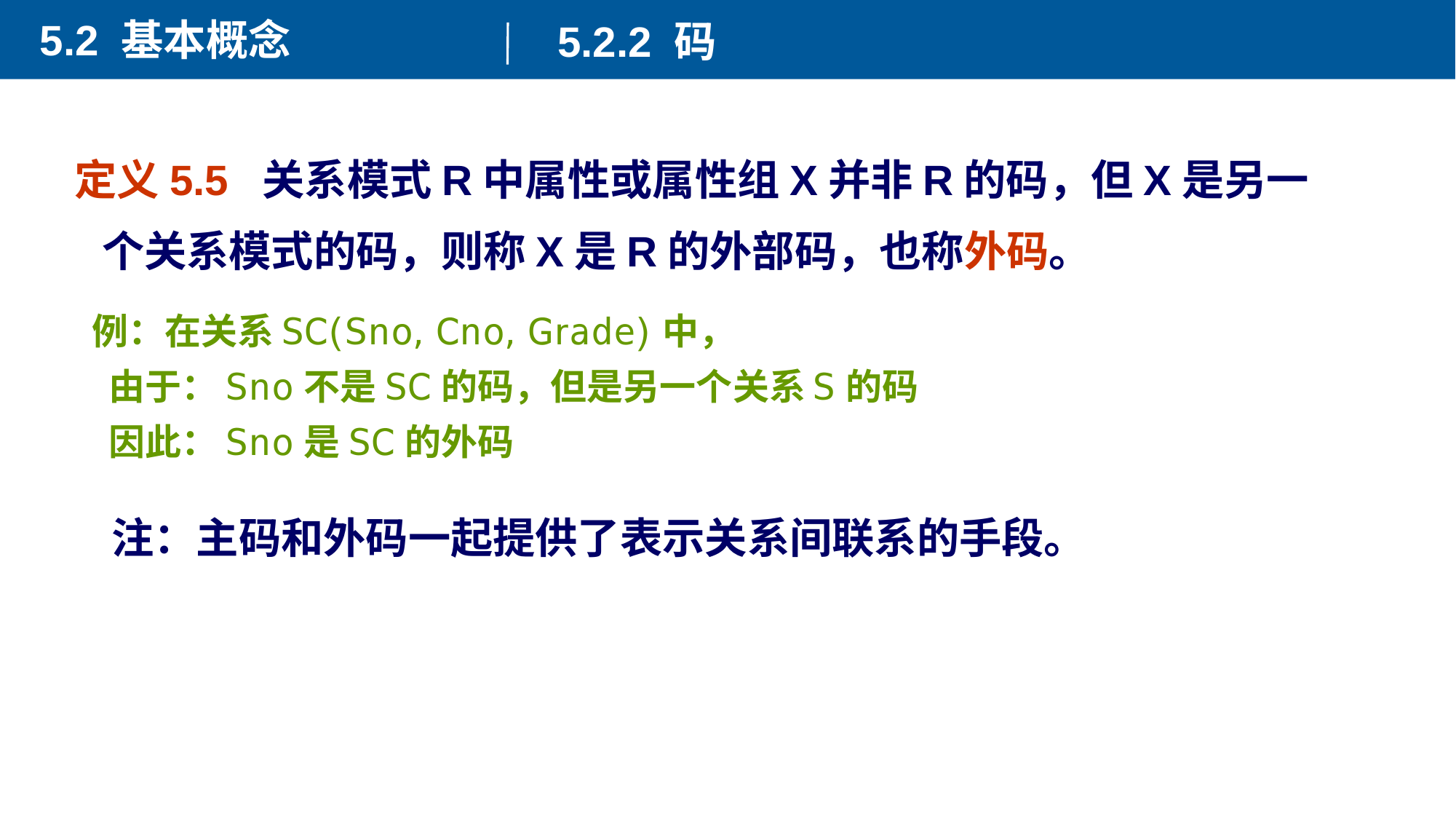

5.2 基本概念
5.2.2 码
定义5.5  关系模式R中属性或属性组X并非R的码，但X是另一个关系模式的码，则称X是R的外部码，也称外码。
例：在关系SC(Sno, Cno, Grade)中，
 由于：Sno不是SC的码，但是另一个关系S的码
 因此：Sno是SC的外码
注：主码和外码一起提供了表示关系间联系的手段。